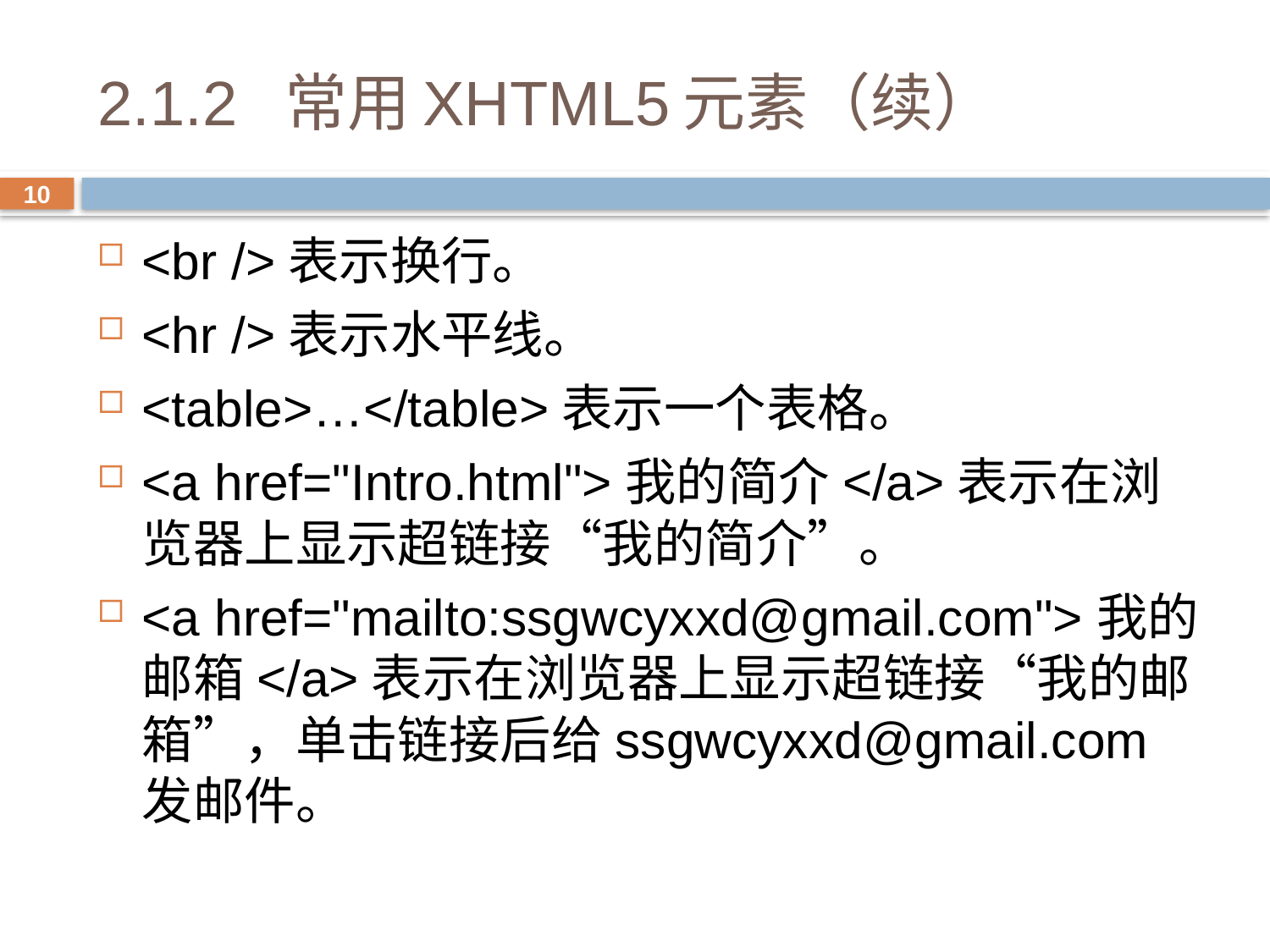

# 2.1.2  常用XHTML5元素（续）
10
<br />表示换行。
<hr />表示水平线。
<table>…</table>表示一个表格。
<a href="Intro.html">我的简介</a>表示在浏览器上显示超链接“我的简介”。
<a href="mailto:ssgwcyxxd@gmail.com">我的邮箱</a>表示在浏览器上显示超链接“我的邮箱”，单击链接后给ssgwcyxxd@gmail.com发邮件。